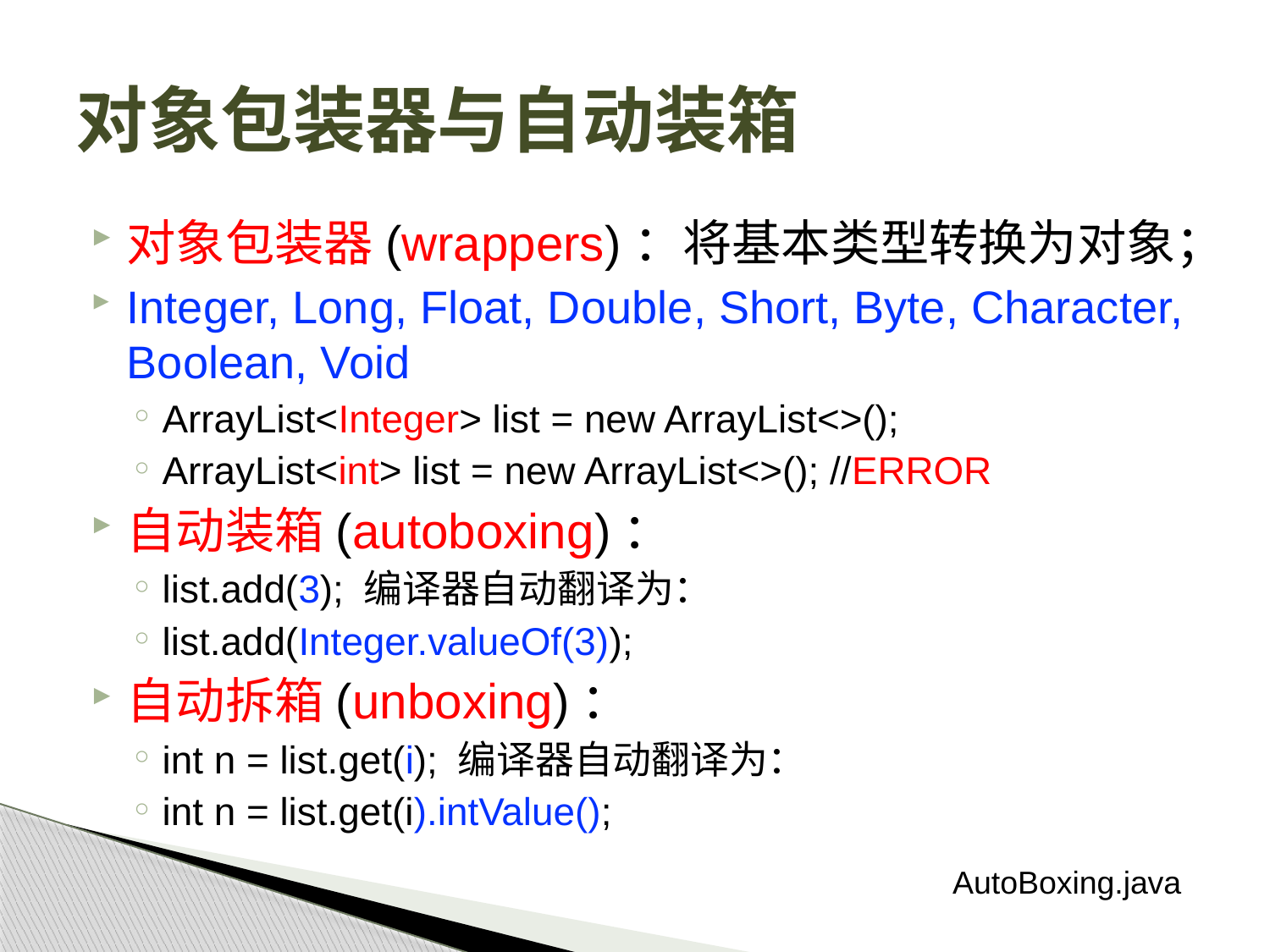

# 对象包装器与自动装箱
对象包装器(wrappers)：将基本类型转换为对象；
Integer, Long, Float, Double, Short, Byte, Character, Boolean, Void
ArrayList<Integer> list = new ArrayList<>();
ArrayList<int> list = new ArrayList<>(); //ERROR
自动装箱(autoboxing)：
list.add(3); 编译器自动翻译为：
list.add(Integer.valueOf(3));
自动拆箱(unboxing)：
int n = list.get(i); 编译器自动翻译为：
int n = list.get(i).intValue();
AutoBoxing.java